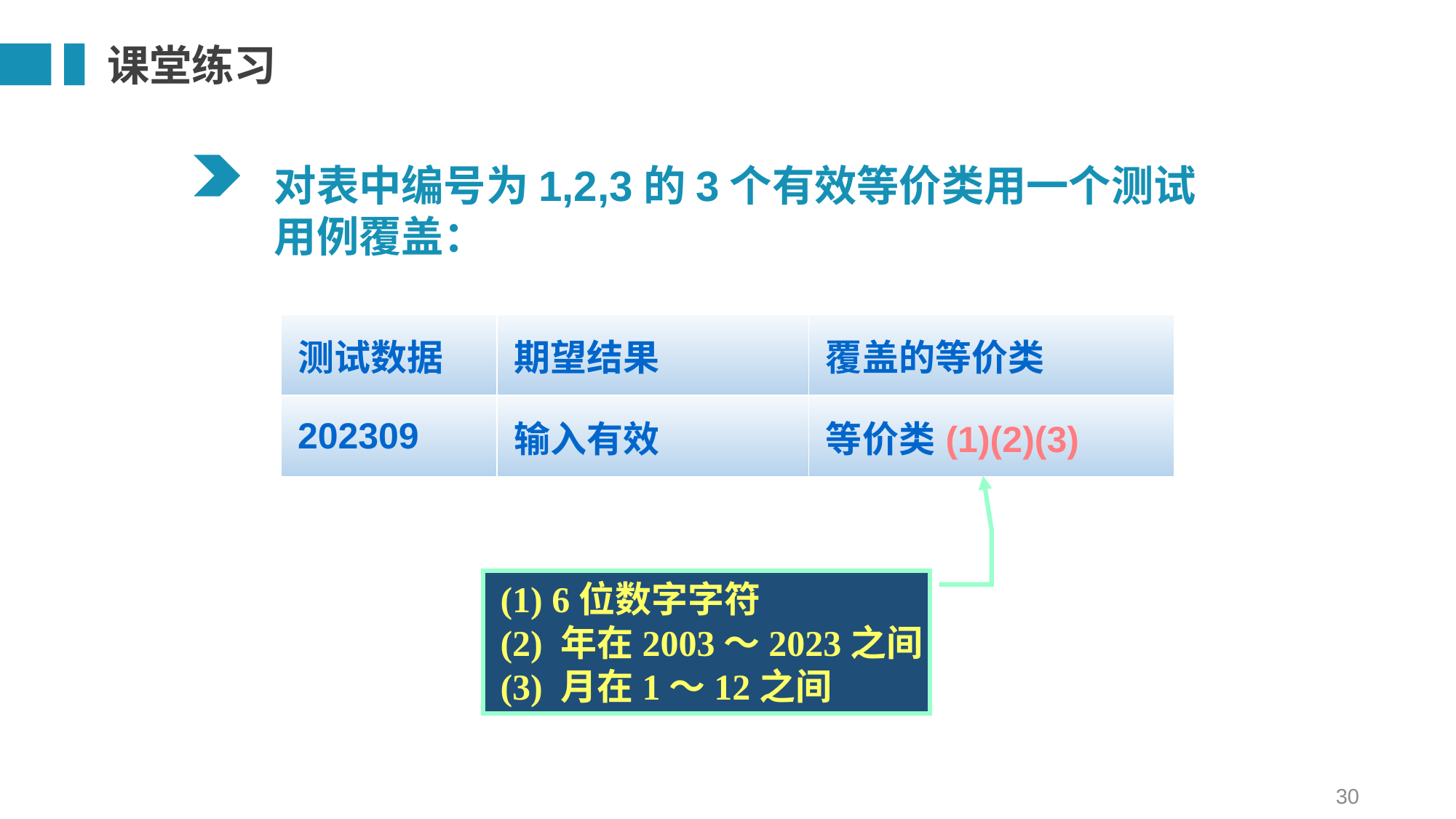

课堂练习

对表中编号为1,2,3的3个有效等价类用一个测试用例覆盖：
| 测试数据 | 期望结果 | 覆盖的等价类 |
| --- | --- | --- |
| 202309 | 输入有效 | 等价类(1)(2)(3) |
(1) 6位数字字符
(2) 年在2003～2023之间
(3) 月在1～12之间
30
30